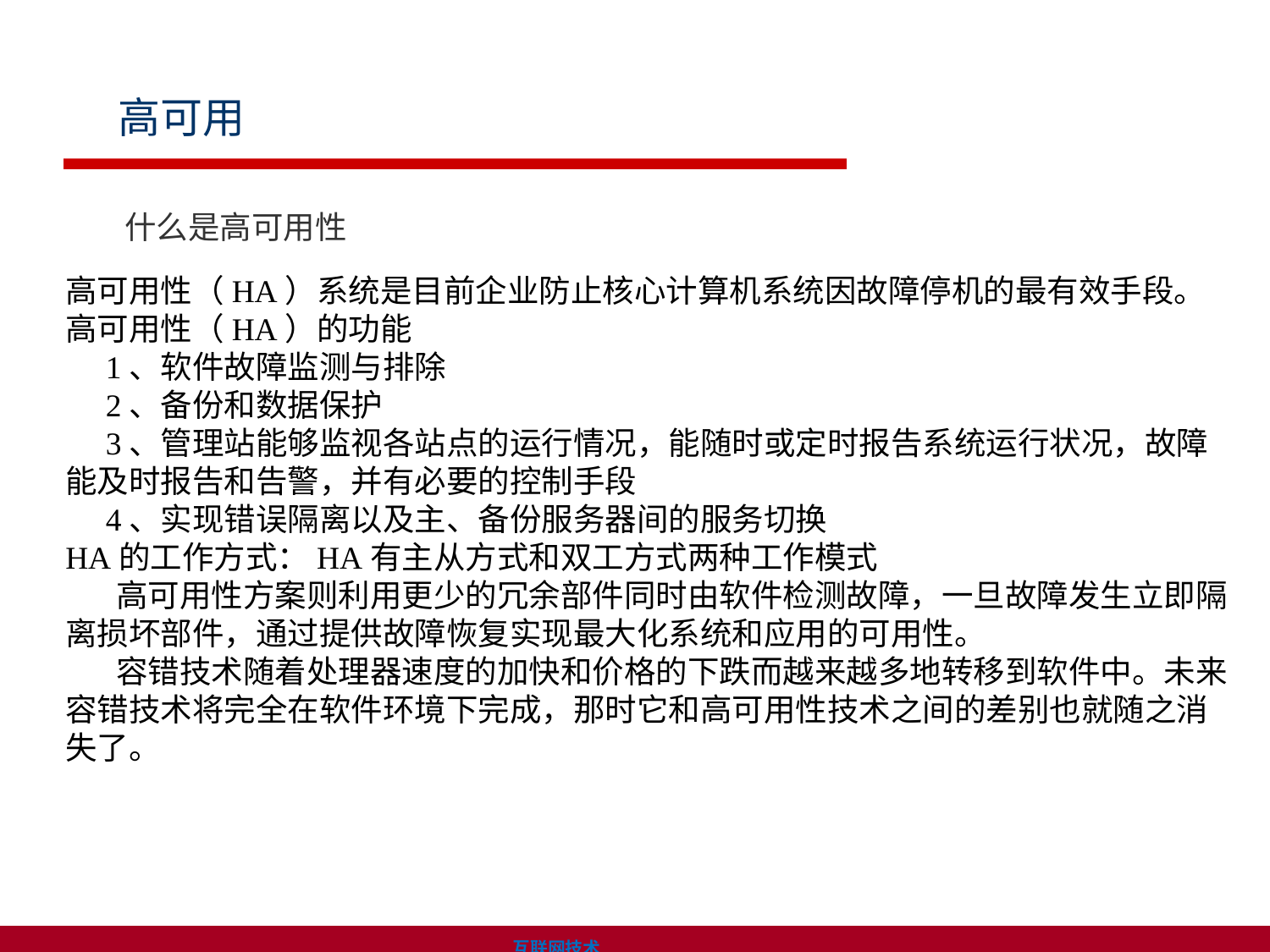

高可用
什么是高可用性
高可用性（HA）系统是目前企业防止核心计算机系统因故障停机的最有效手段。
高可用性（HA）的功能
     1、软件故障监测与排除
     2、备份和数据保护
     3、管理站能够监视各站点的运行情况，能随时或定时报告系统运行状况，故障能及时报告和告警，并有必要的控制手段
     4、实现错误隔离以及主、备份服务器间的服务切换
HA的工作方式：HA有主从方式和双工方式两种工作模式
      高可用性方案则利用更少的冗余部件同时由软件检测故障，一旦故障发生立即隔离损坏部件，通过提供故障恢复实现最大化系统和应用的可用性。
      容错技术随着处理器速度的加快和价格的下跌而越来越多地转移到软件中。未来容错技术将完全在软件环境下完成，那时它和高可用性技术之间的差别也就随之消失了。